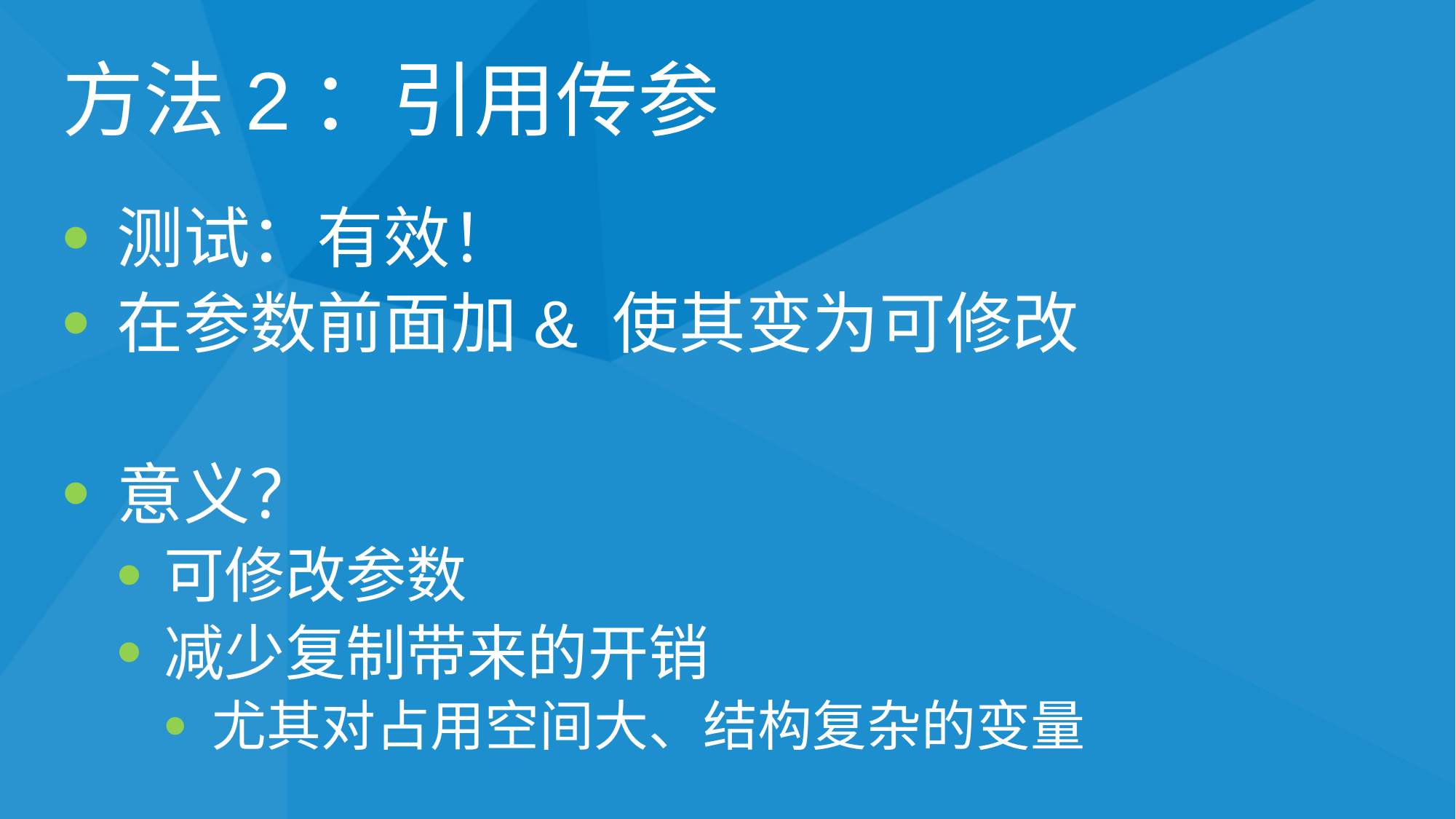

# 方法2：引用传参
测试：有效！
在参数前面加& 使其变为可修改

意义？
可修改参数
减少复制带来的开销
尤其对占用空间大、结构复杂的变量